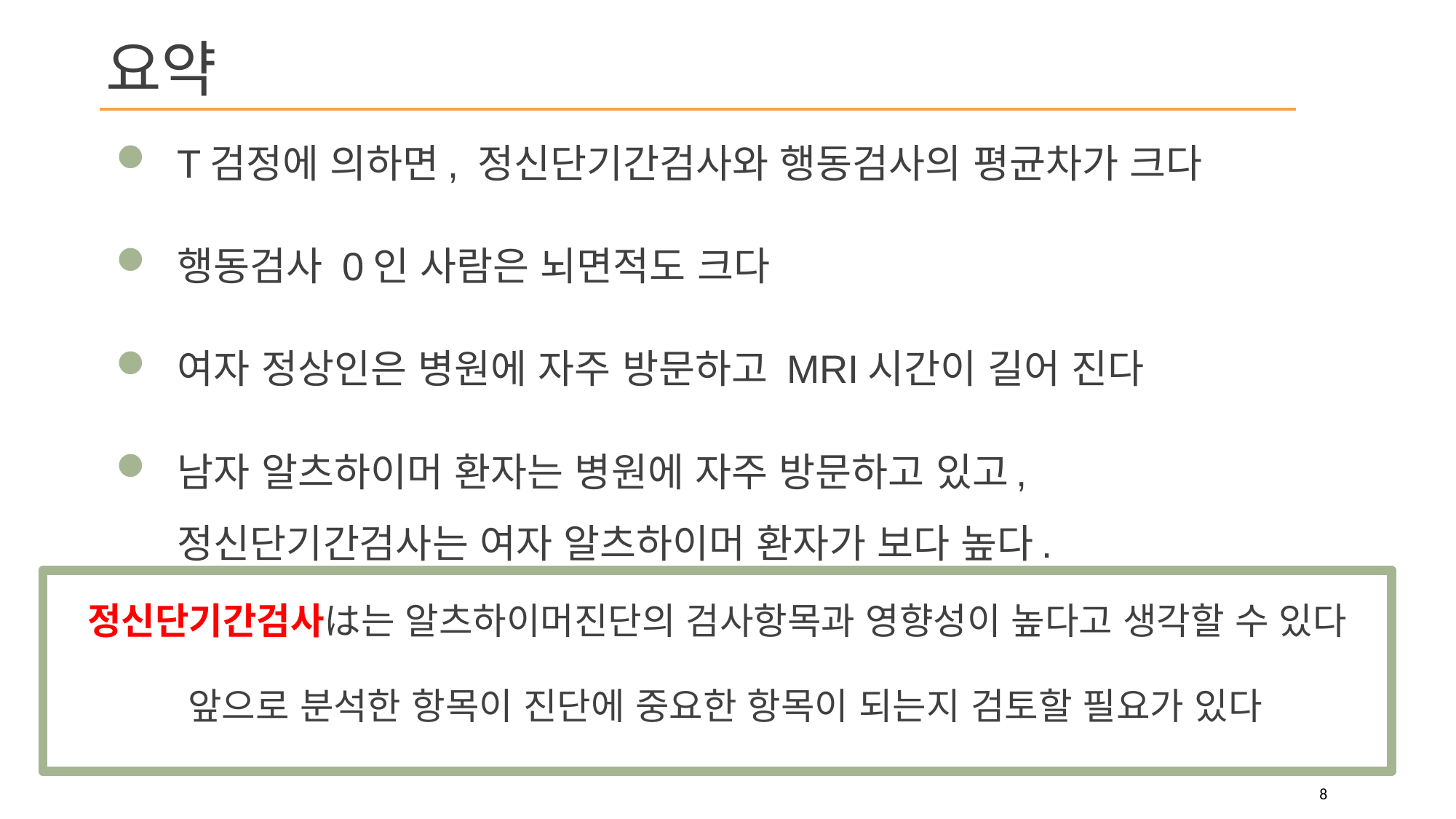

# 요약
T검정에 의하면, 정신단기간검사와 행동검사의 평균차가 크다
행동검사 0인 사람은 뇌면적도 크다
여자 정상인은 병원에 자주 방문하고 MRI시간이 길어 진다
남자 알츠하이머 환자는 병원에 자주 방문하고 있고, 정신단기간검사는 여자 알츠하이머 환자가 보다 높다.

정신단기간검사は는 알츠하이머진단의 검사항목과 영향성이 높다고 생각할 수 있다
 앞으로 분석한 항목이 진단에 중요한 항목이 되는지 검토할 필요가 있다

8